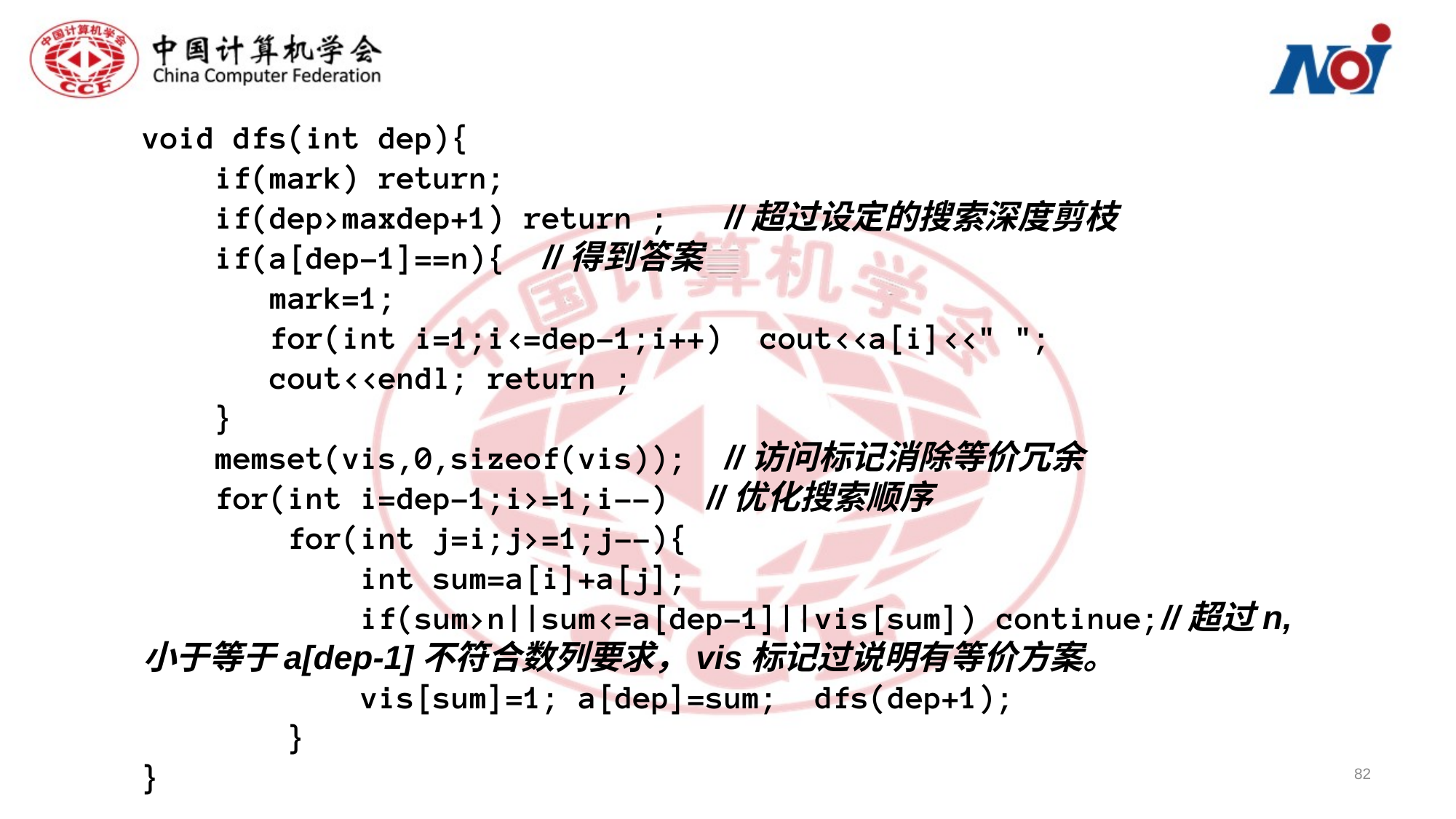

void dfs(int dep){
    if(mark) return;
    if(dep>maxdep+1) return ;   //超过设定的搜索深度剪枝
    if(a[dep-1]==n){  //得到答案
	 mark=1;
	 for(int i=1;i<=dep-1;i++)  cout<<a[i]<<" ";
	 cout<<endl; return ;
    }
    memset(vis,0,sizeof(vis));  //访问标记消除等价冗余
    for(int i=dep-1;i>=1;i--)  //优化搜索顺序
        for(int j=i;j>=1;j--){
            int sum=a[i]+a[j];
            if(sum>n||sum<=a[dep-1]||vis[sum]) continue;//超过n,小于等于a[dep-1]不符合数列要求，vis标记过说明有等价方案。
            vis[sum]=1; a[dep]=sum;  dfs(dep+1);
        }
}
82